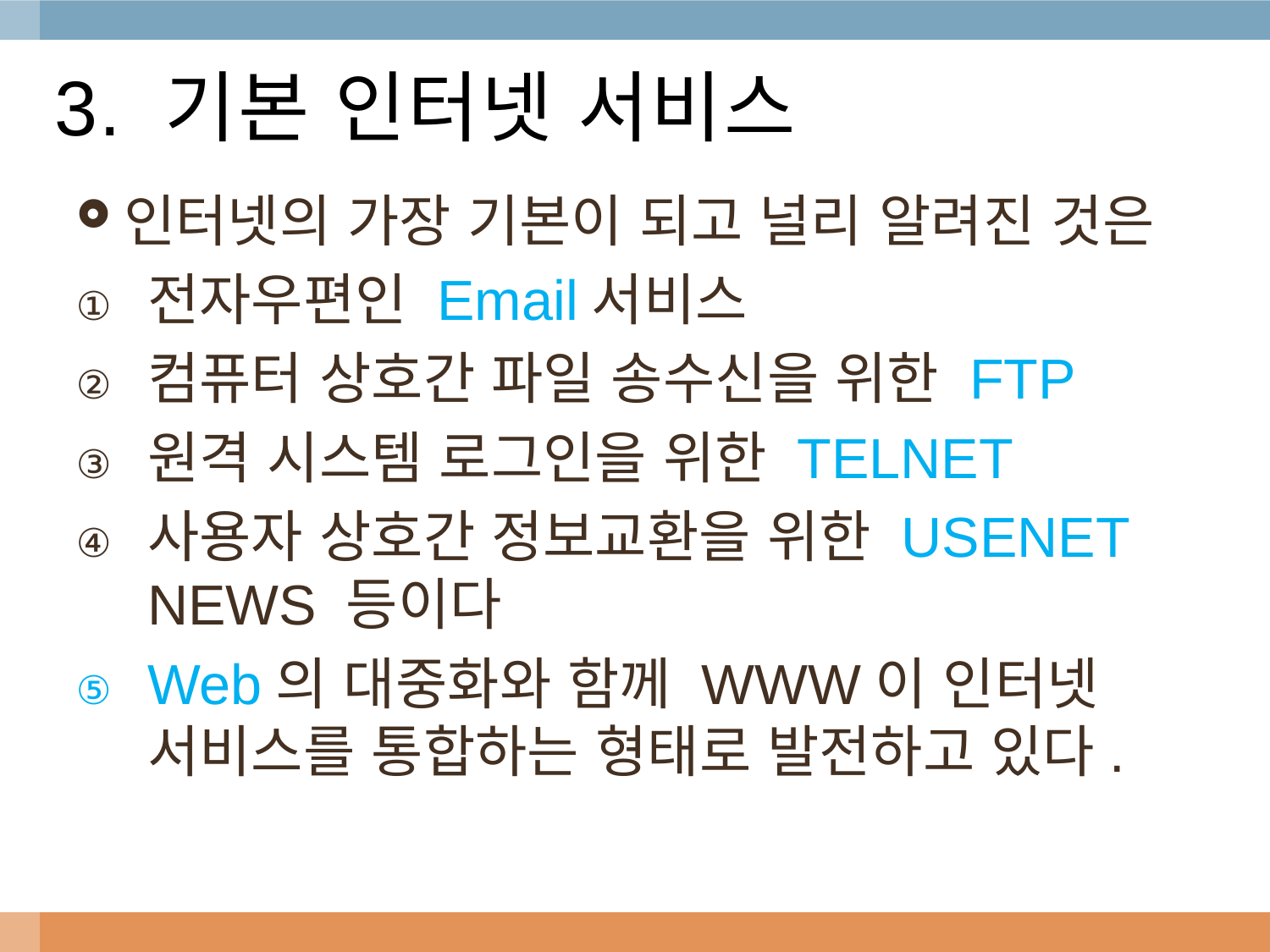

# 3. 기본 인터넷 서비스
인터넷의 가장 기본이 되고 널리 알려진 것은
전자우편인 Email서비스
컴퓨터 상호간 파일 송수신을 위한 FTP
원격 시스템 로그인을 위한 TELNET
사용자 상호간 정보교환을 위한 USENET NEWS 등이다
Web의 대중화와 함께 WWW이 인터넷 서비스를 통합하는 형태로 발전하고 있다.